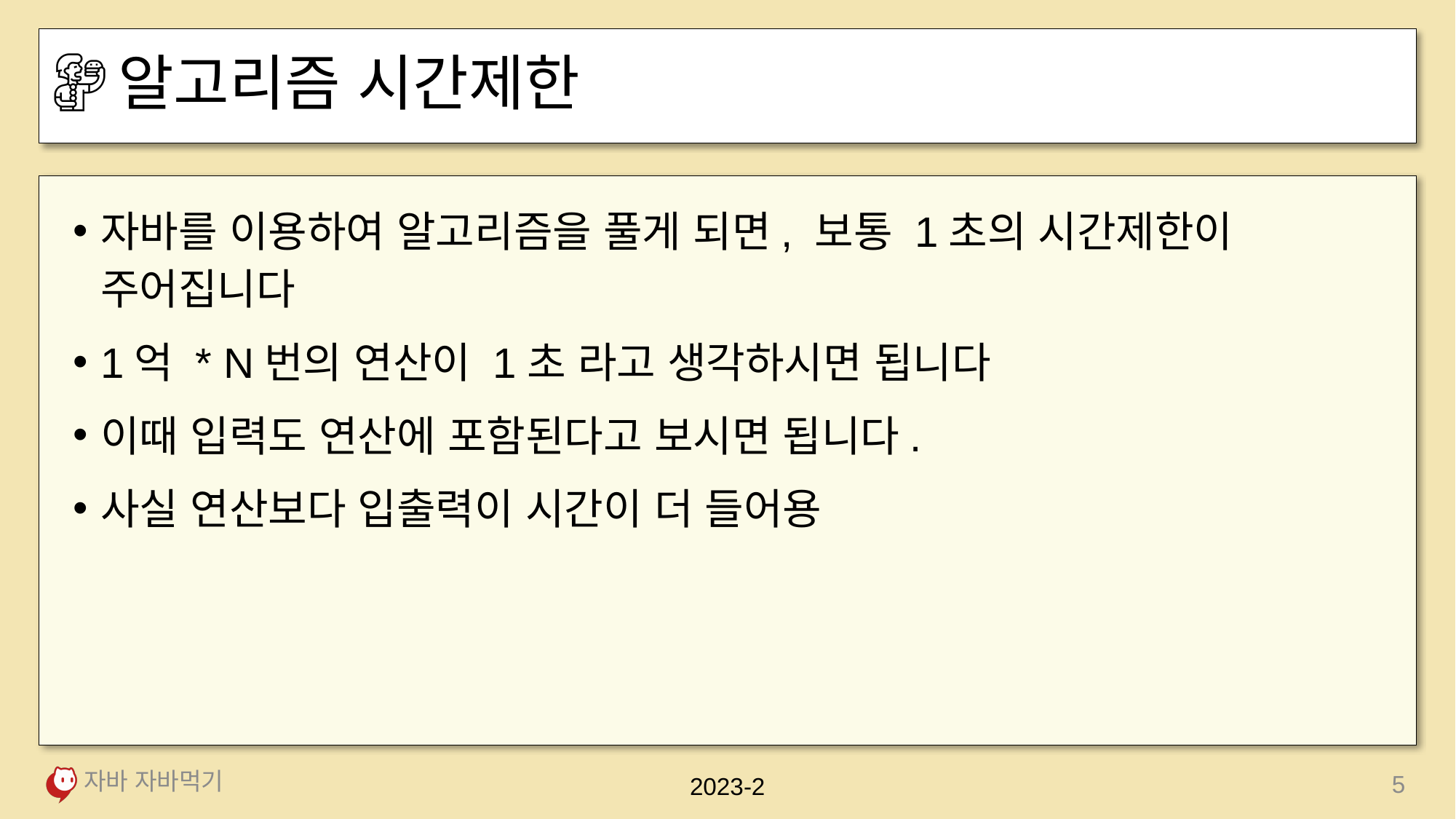

# 알고리즘 시간제한
자바를 이용하여 알고리즘을 풀게 되면, 보통 1초의 시간제한이 주어집니다
1억 * N번의 연산이 1초 라고 생각하시면 됩니다
이때 입력도 연산에 포함된다고 보시면 됩니다.
사실 연산보다 입출력이 시간이 더 들어용
자바 자바먹기
5